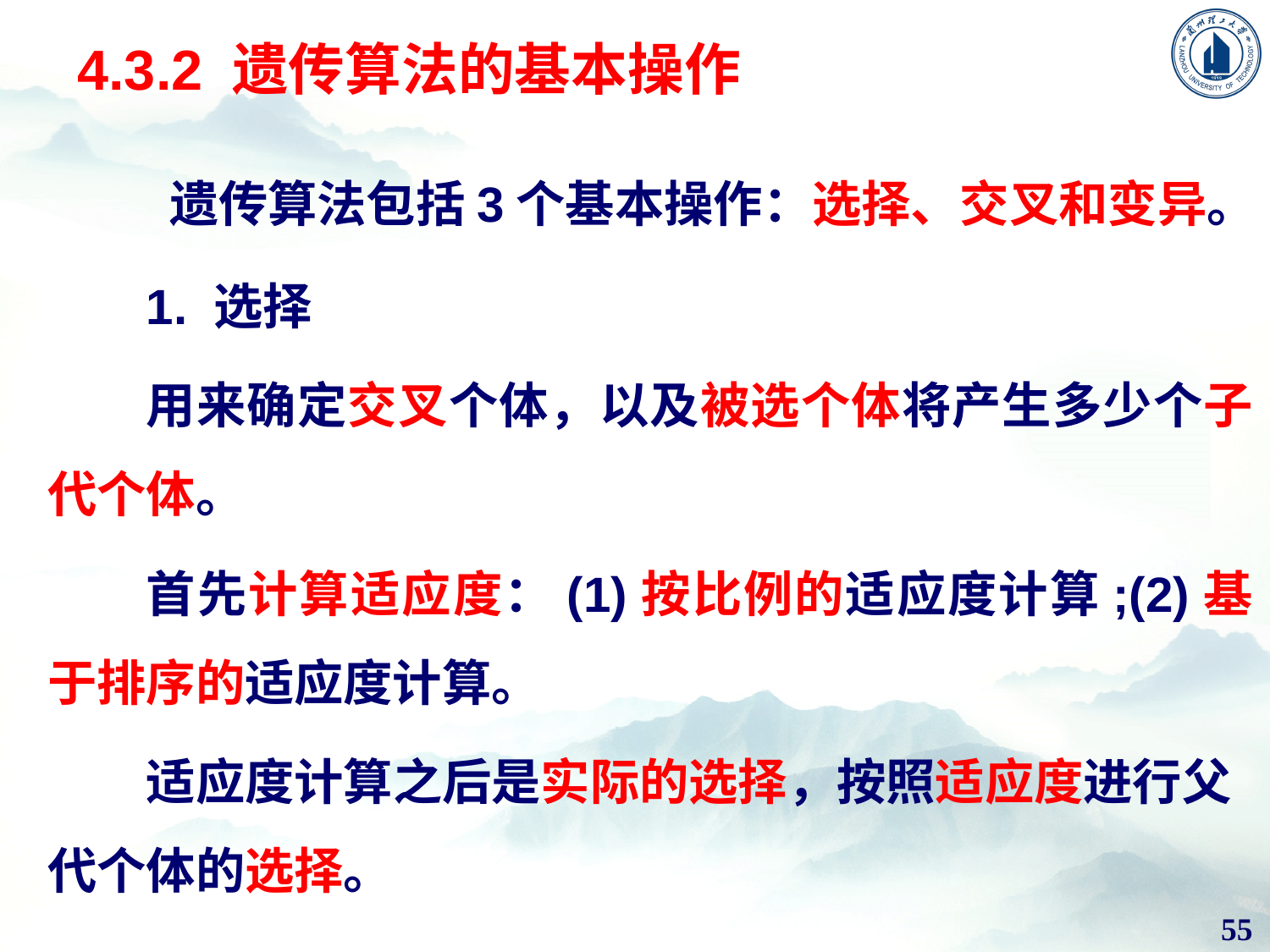

# 4.3.2 遗传算法的基本操作
 遗传算法包括3个基本操作：选择、交叉和变异。
1. 选择
用来确定交叉个体，以及被选个体将产生多少个子代个体。
首先计算适应度：(1)按比例的适应度计算;(2)基于排序的适应度计算。
适应度计算之后是实际的选择，按照适应度进行父代个体的选择。
55